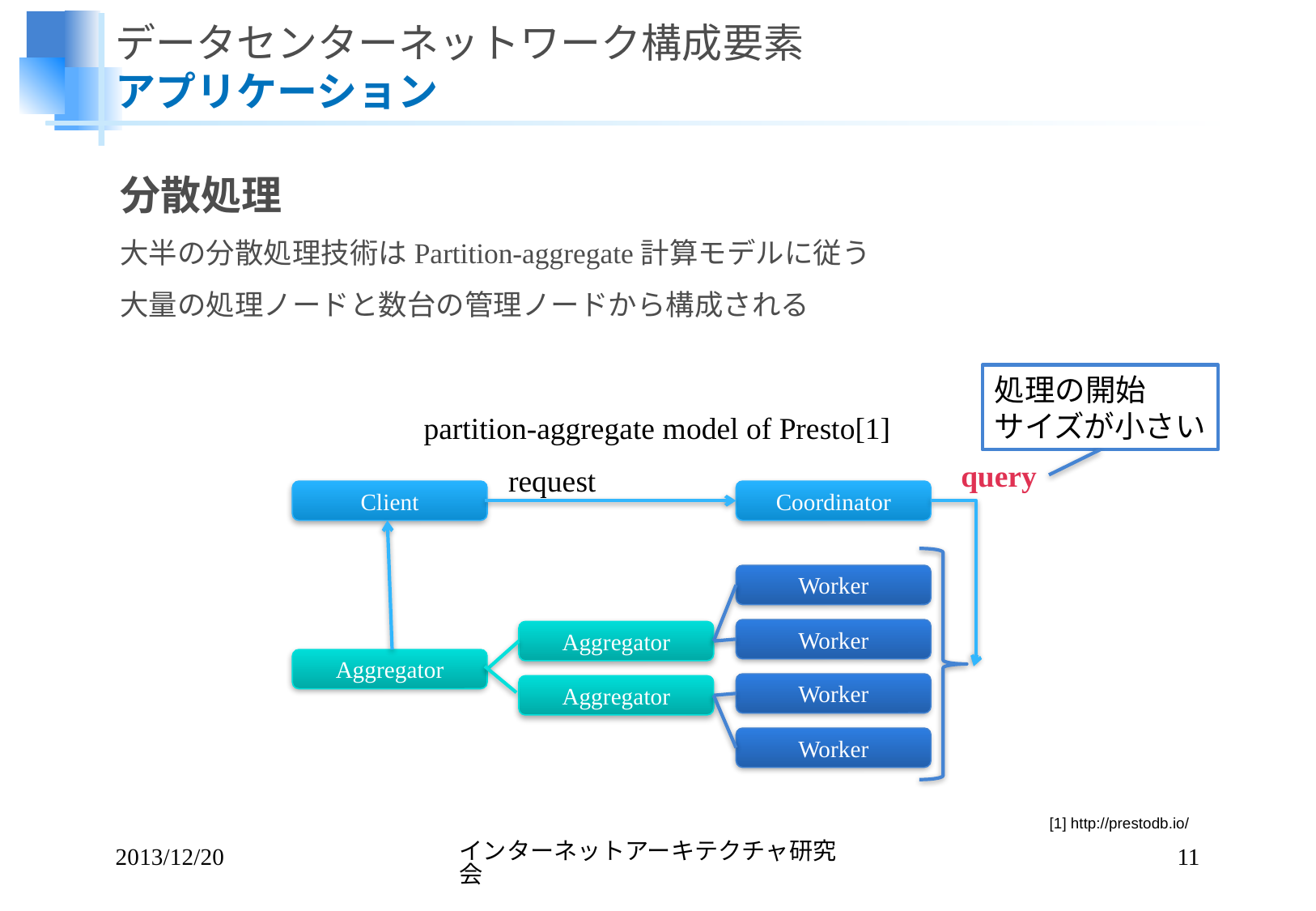

# データセンターネットワーク構成要素 アプリケーション
分散処理
大半の分散処理技術はPartition-aggregate計算モデルに従う
大量の処理ノードと数台の管理ノードから構成される
処理の開始
サイズが小さい
partition-aggregate model of Presto[1]
query
request
Client
Coordinator

Worker
Worker
Aggregator
Aggregator
Worker
Aggregator
Worker
[1] http://prestodb.io/
2013/12/20
インターネットアーキテクチャ研究会
11